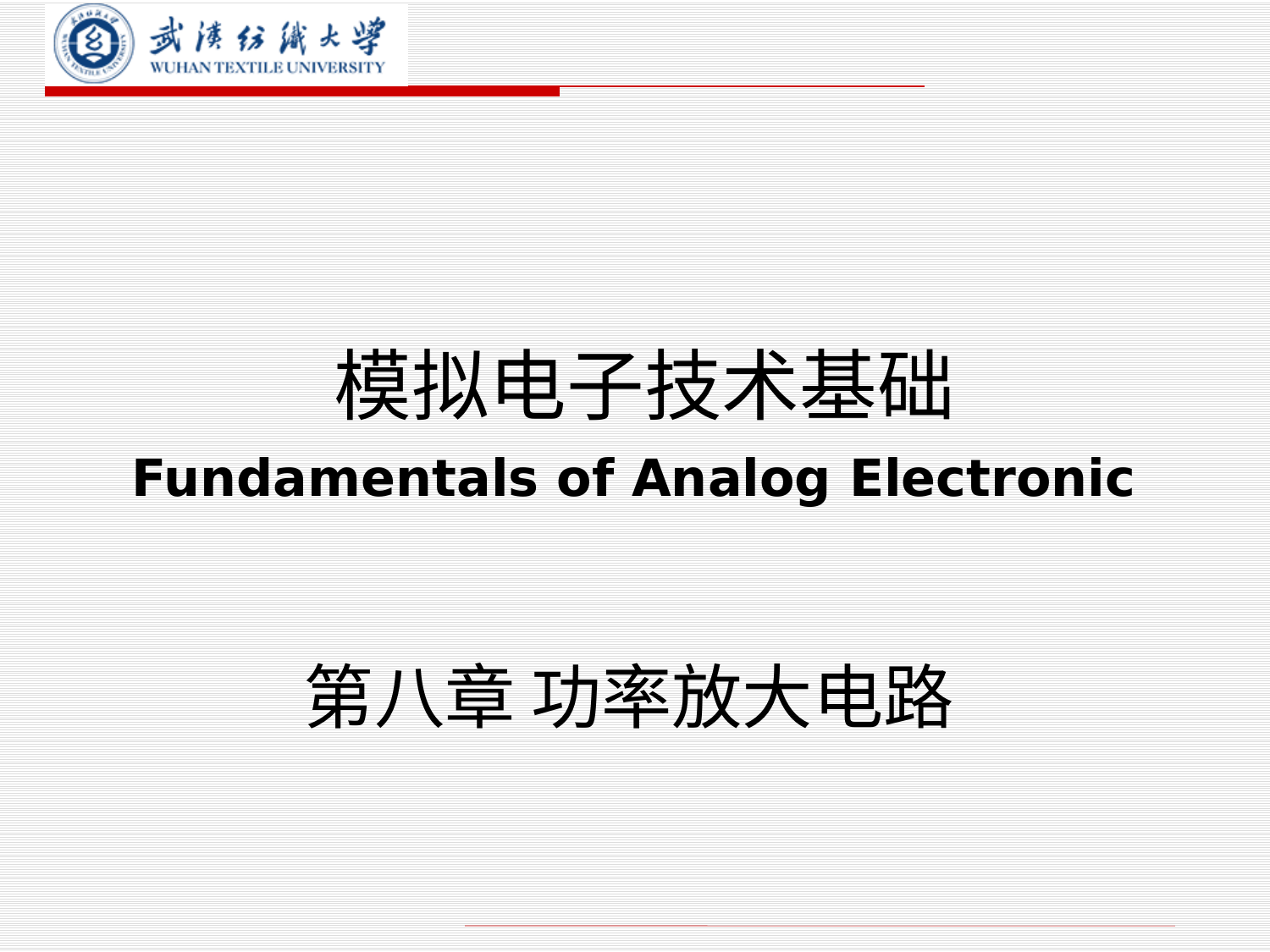

# 模拟电子技术基础 Fundamentals of Analog Electronic
第八章 功率放大电路